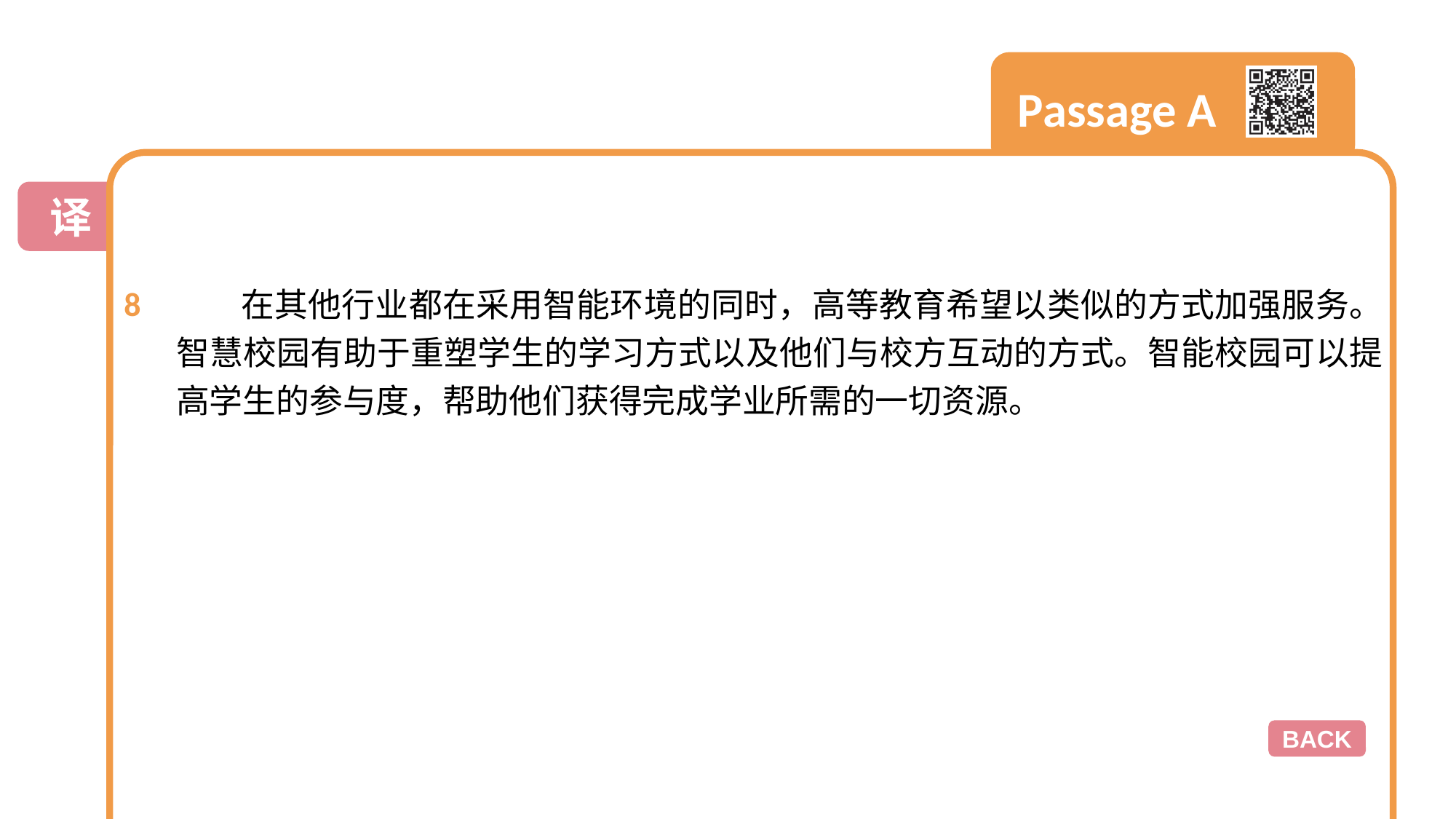

在其他行业都在采用智能环境的同时，高等教育希望以类似的方式加强服务。智慧校园有助于重塑学生的学习方式以及他们与校方互动的方式。智能校园可以提高学生的参与度，帮助他们获得完成学业所需的一切资源。

8

BACK